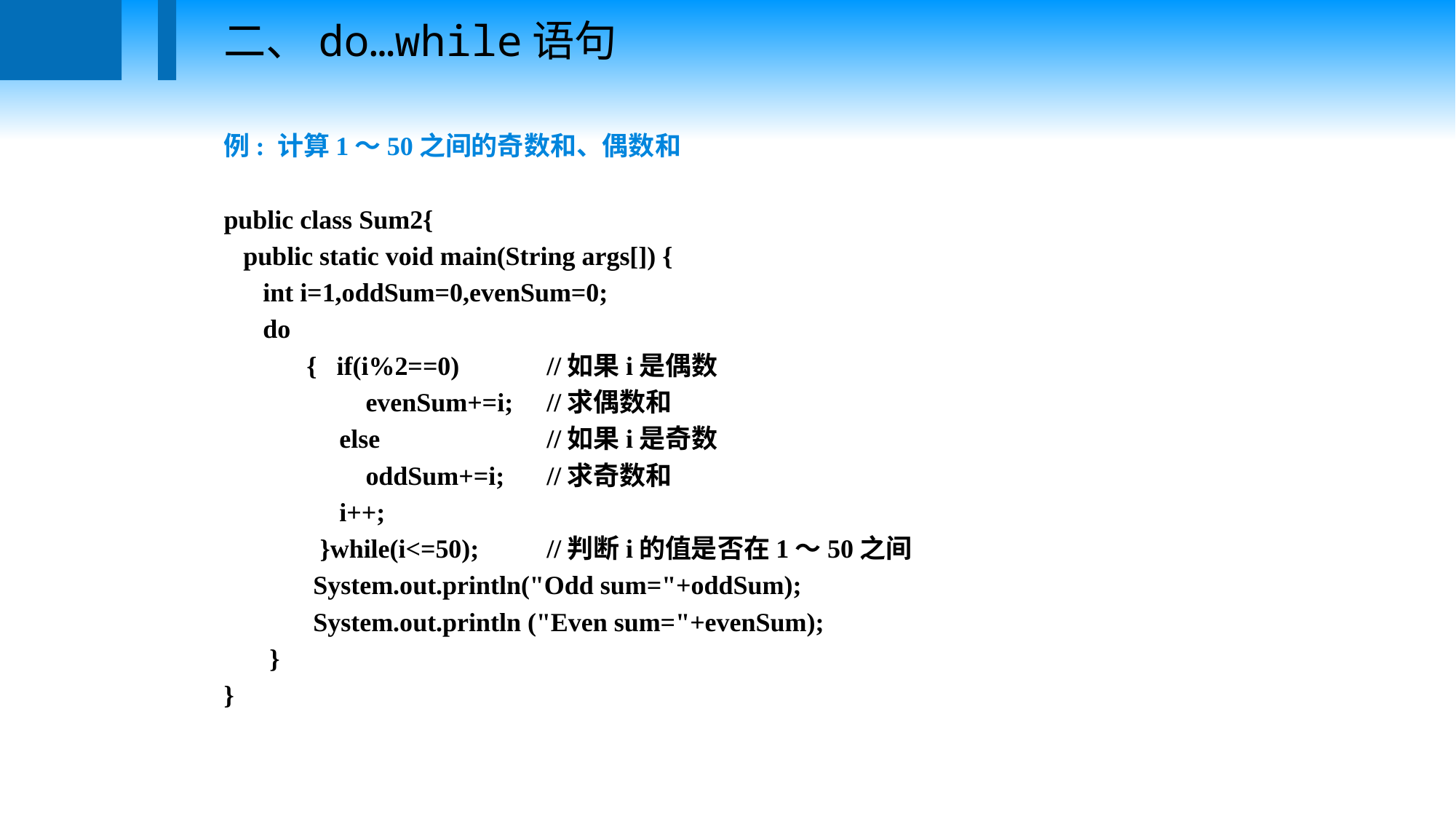

二、do…while语句
例: 计算1～50之间的奇数和、偶数和

public class Sum2{
   public static void main(String args[]) {
      int i=1,oddSum=0,evenSum=0;
      do
  {   if(i%2==0)    		//如果i是偶数
           evenSum+=i;   		//求偶数和
       else          		//如果i是奇数
           oddSum+=i;  		//求奇数和
       i++;
    }while(i<=50);   		//判断i的值是否在1～50之间
   System.out.println("Odd sum="+oddSum);
   System.out.println ("Even sum="+evenSum);
       }
}